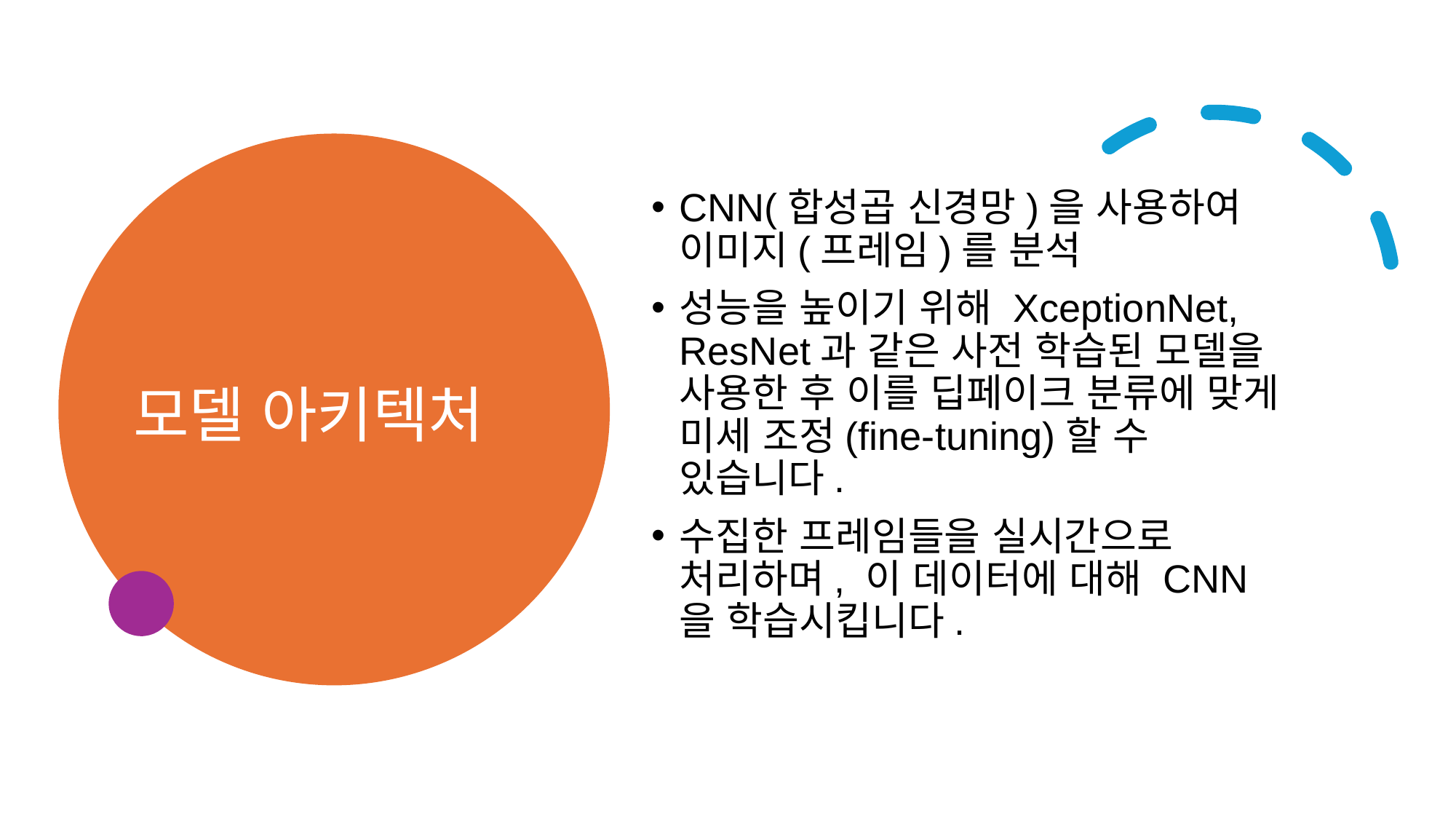

# 모델 아키텍처
CNN(합성곱 신경망)을 사용하여 이미지(프레임)를 분석
성능을 높이기 위해 XceptionNet, ResNet과 같은 사전 학습된 모델을 사용한 후 이를 딥페이크 분류에 맞게 미세 조정(fine-tuning)할 수 있습니다.
수집한 프레임들을 실시간으로 처리하며, 이 데이터에 대해 CNN을 학습시킵니다.